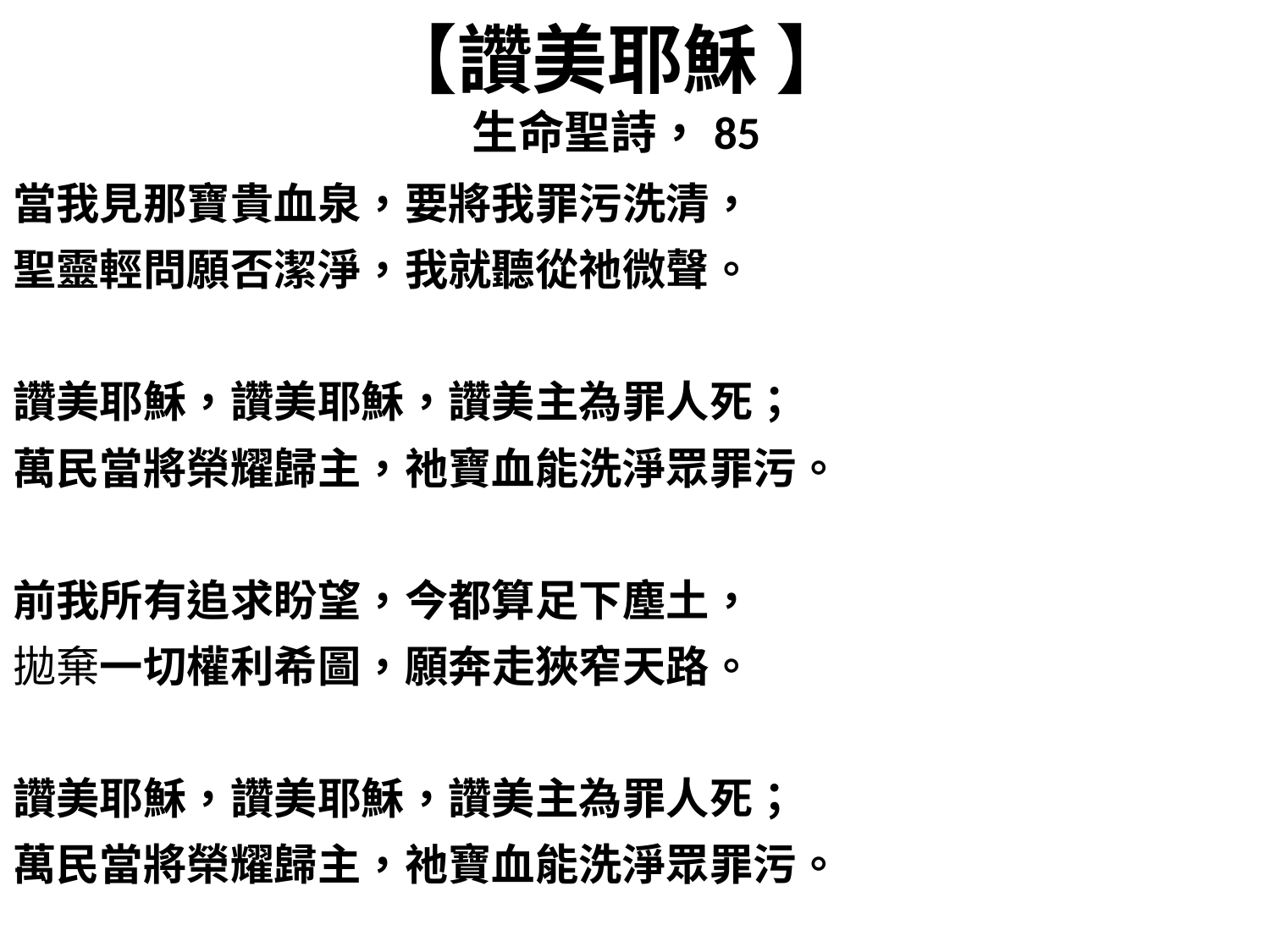

# 【讚美耶穌 】 生命聖詩，85
當我見那寶貴血泉，要將我罪污洗清，
聖靈輕問願否潔淨，我就聽從祂微聲。

讚美耶穌，讚美耶穌，讚美主為罪人死；
萬民當將榮耀歸主，祂寶血能洗淨眾罪污。

前我所有追求盼望，今都算足下塵土，
拋棄一切權利希圖，願奔走狹窄天路。

讚美耶穌，讚美耶穌，讚美主為罪人死；
萬民當將榮耀歸主，祂寶血能洗淨眾罪污。